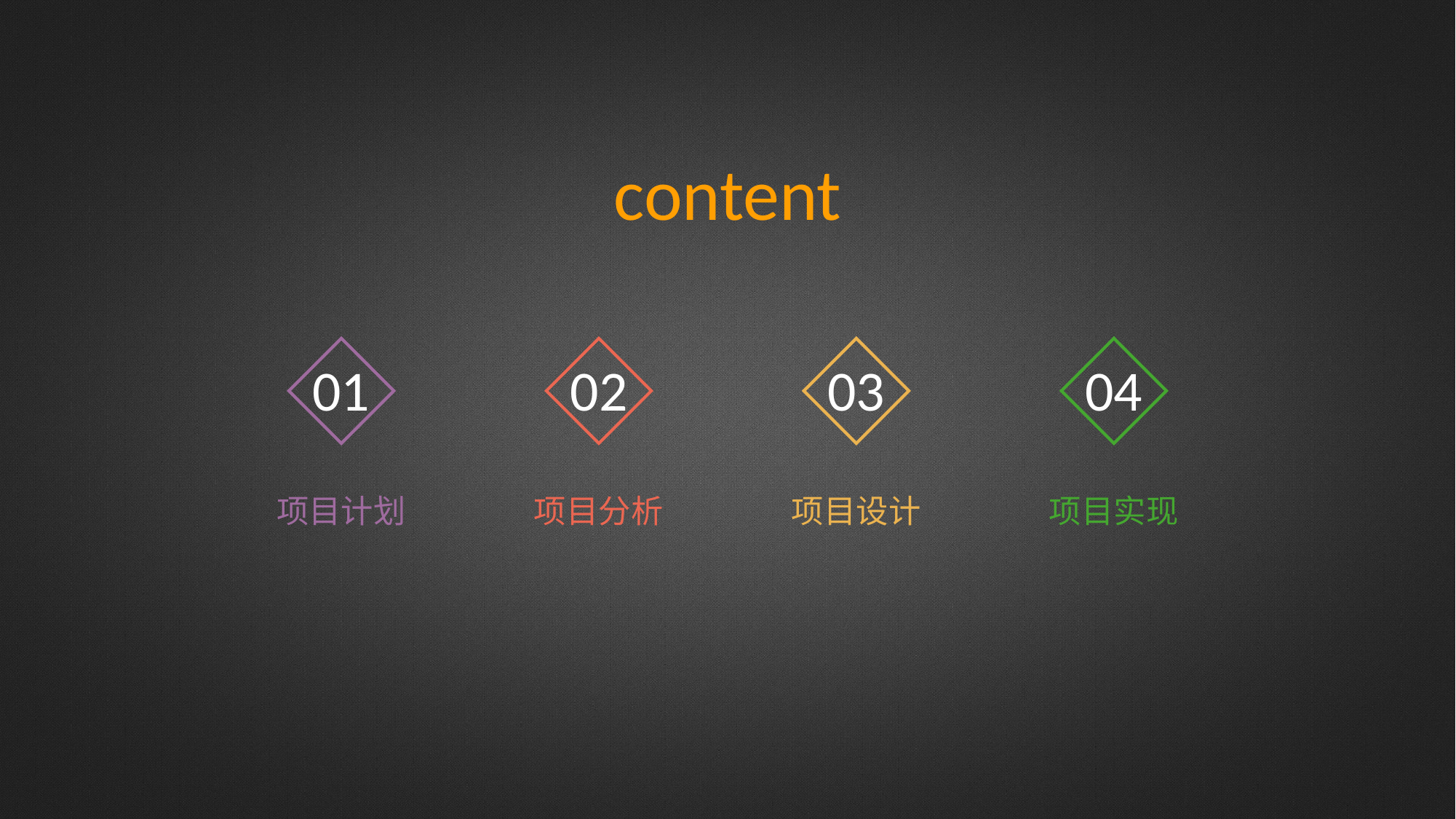

content

01

02

03

04
项目计划
项目分析
项目设计
项目实现